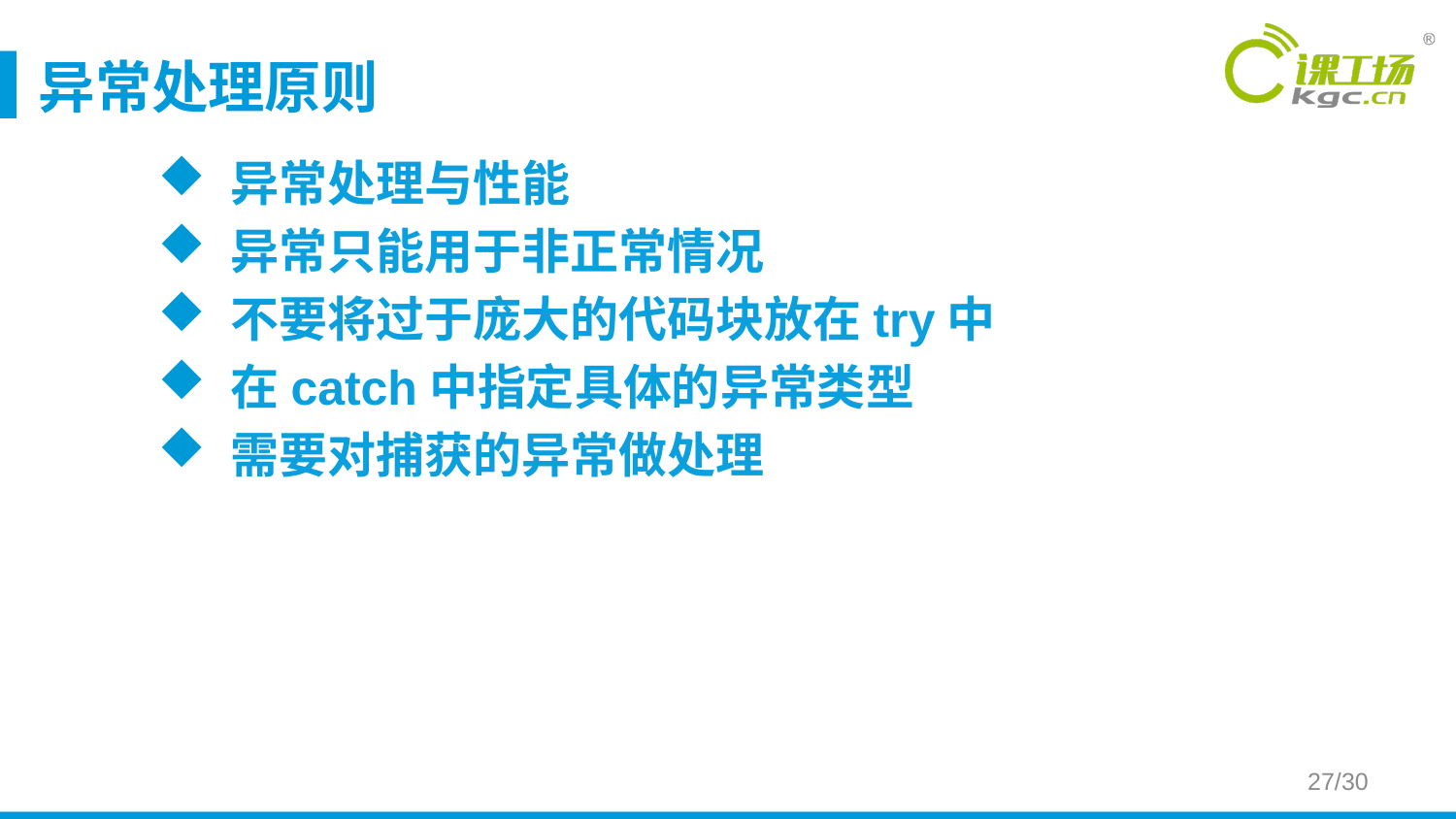

# 异常处理原则
异常处理与性能
异常只能用于非正常情况
不要将过于庞大的代码块放在try中
在catch中指定具体的异常类型
需要对捕获的异常做处理
27/30